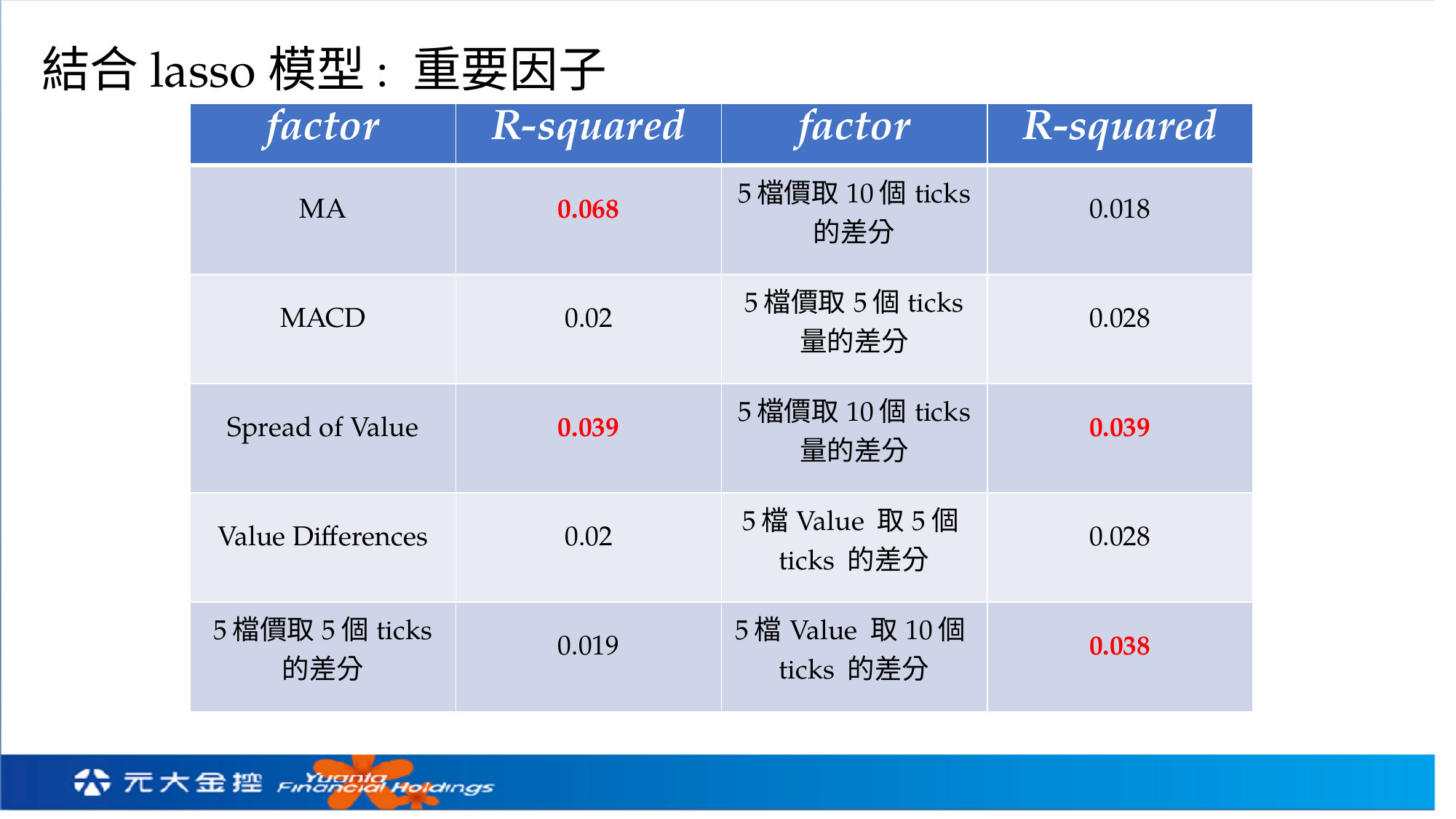

結合lasso模型: 重要因子
| factor | R-squared | factor | R-squared |
| --- | --- | --- | --- |
| MA | 0.068 | 5檔價取10個ticks 的差分 | 0.018 |
| MACD | 0.02 | 5檔價取5個ticks 量的差分 | 0.028 |
| Spread of Value | 0.039 | 5檔價取10個ticks 量的差分 | 0.039 |
| Value Differences | 0.02 | 5檔Value 取5個ticks 的差分 | 0.028 |
| 5檔價取5個ticks 的差分 | 0.019 | 5檔Value 取10個ticks 的差分 | 0.038 |